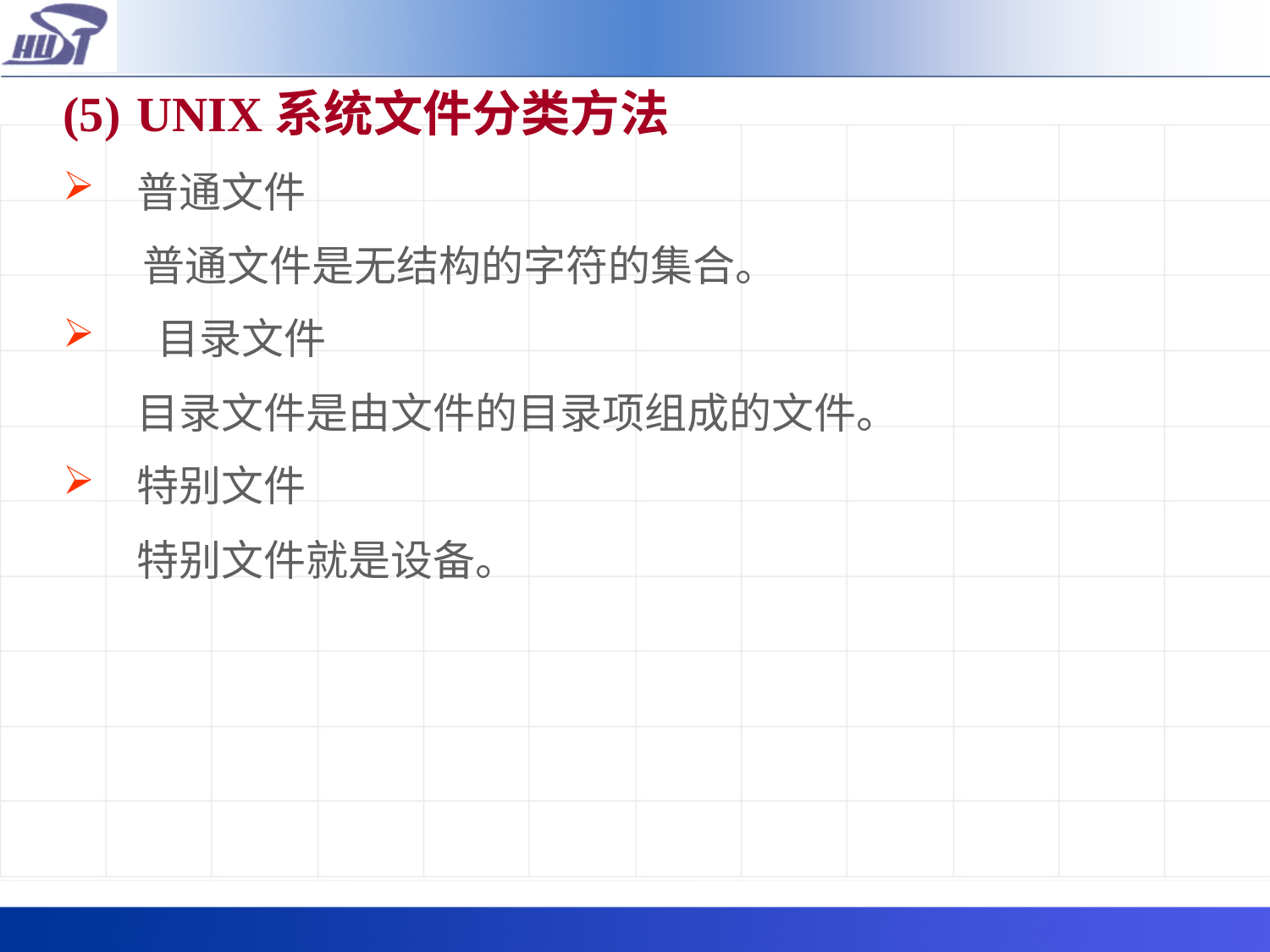

(5) 	UNIX系统文件分类方法
普通文件
普通文件是无结构的字符的集合。
 目录文件
	目录文件是由文件的目录项组成的文件。
特别文件
	特别文件就是设备。